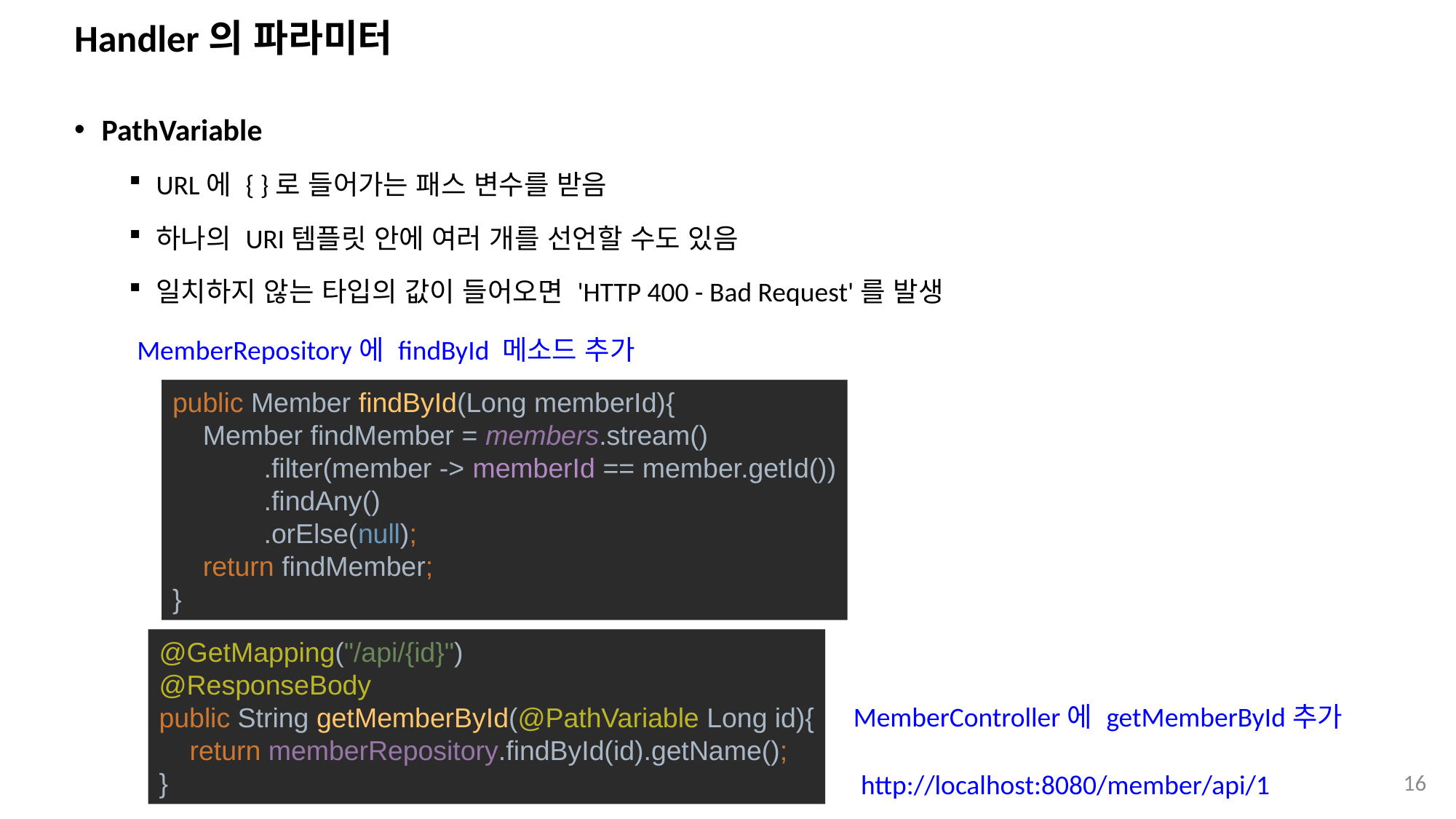

# Handler의 파라미터
PathVariable
URL에 { }로 들어가는 패스 변수를 받음
하나의 URI템플릿 안에 여러 개를 선언할 수도 있음
일치하지 않는 타입의 값이 들어오면 'HTTP 400 - Bad Request'를 발생

MemberRepository에 findById 메소드 추가
public Member findById(Long memberId){
    Member findMember = members.stream()
            .filter(member -> memberId == member.getId())
            .findAny()
            .orElse(null);
    return findMember;
}
@GetMapping("/api/{id}")
@ResponseBody
public String getMemberById(@PathVariable Long id){
    return memberRepository.findById(id).getName();
}
MemberController에 getMemberById추가
16
http://localhost:8080/member/api/1